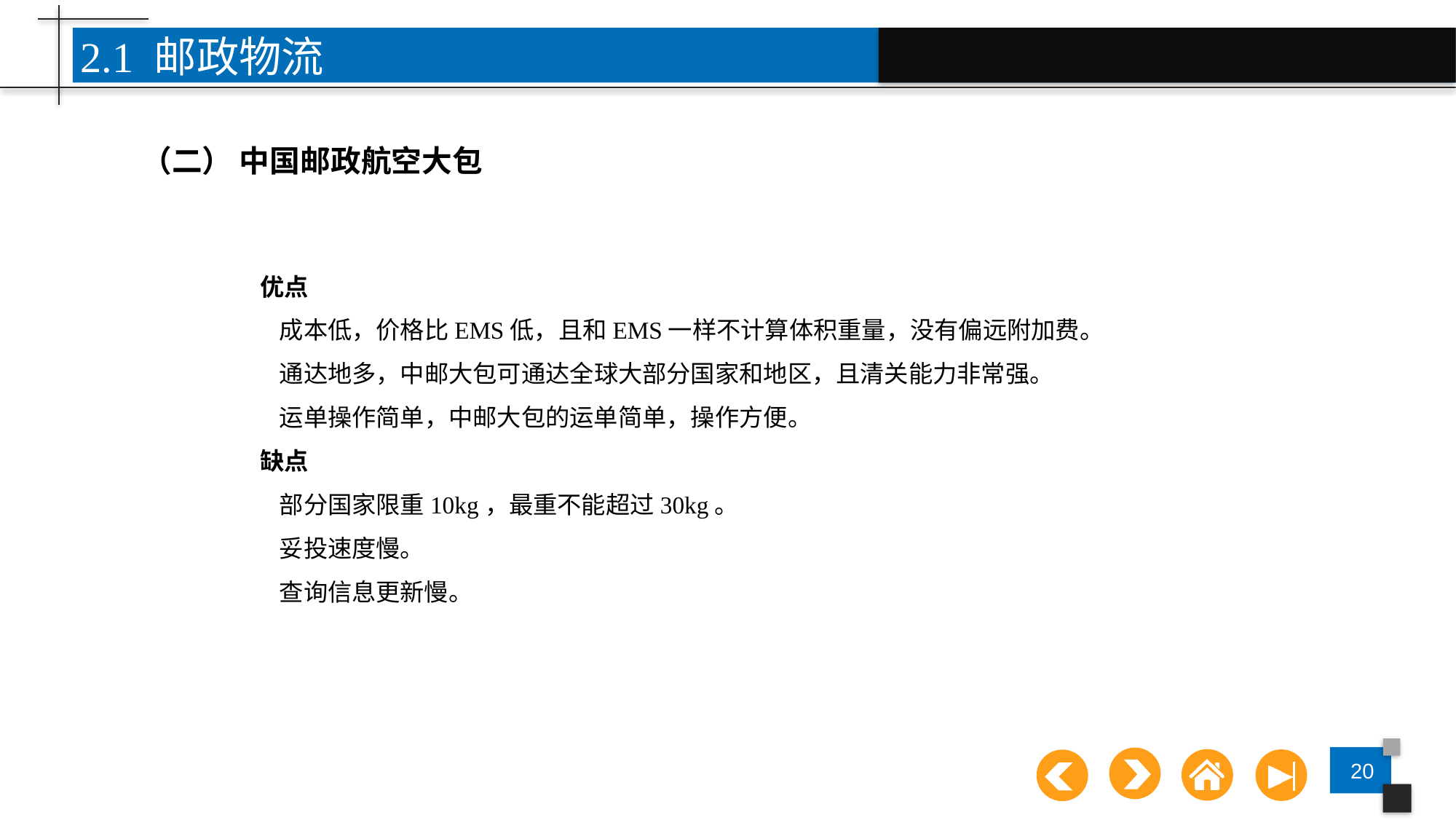

2.1 邮政物流
（二） 中国邮政航空大包
优点
  成本低，价格比EMS低，且和EMS一样不计算体积重量，没有偏远附加费。
  通达地多，中邮大包可通达全球大部分国家和地区，且清关能力非常强。
  运单操作简单，中邮大包的运单简单，操作方便。
缺点
  部分国家限重10kg，最重不能超过30kg。
  妥投速度慢。
  查询信息更新慢。